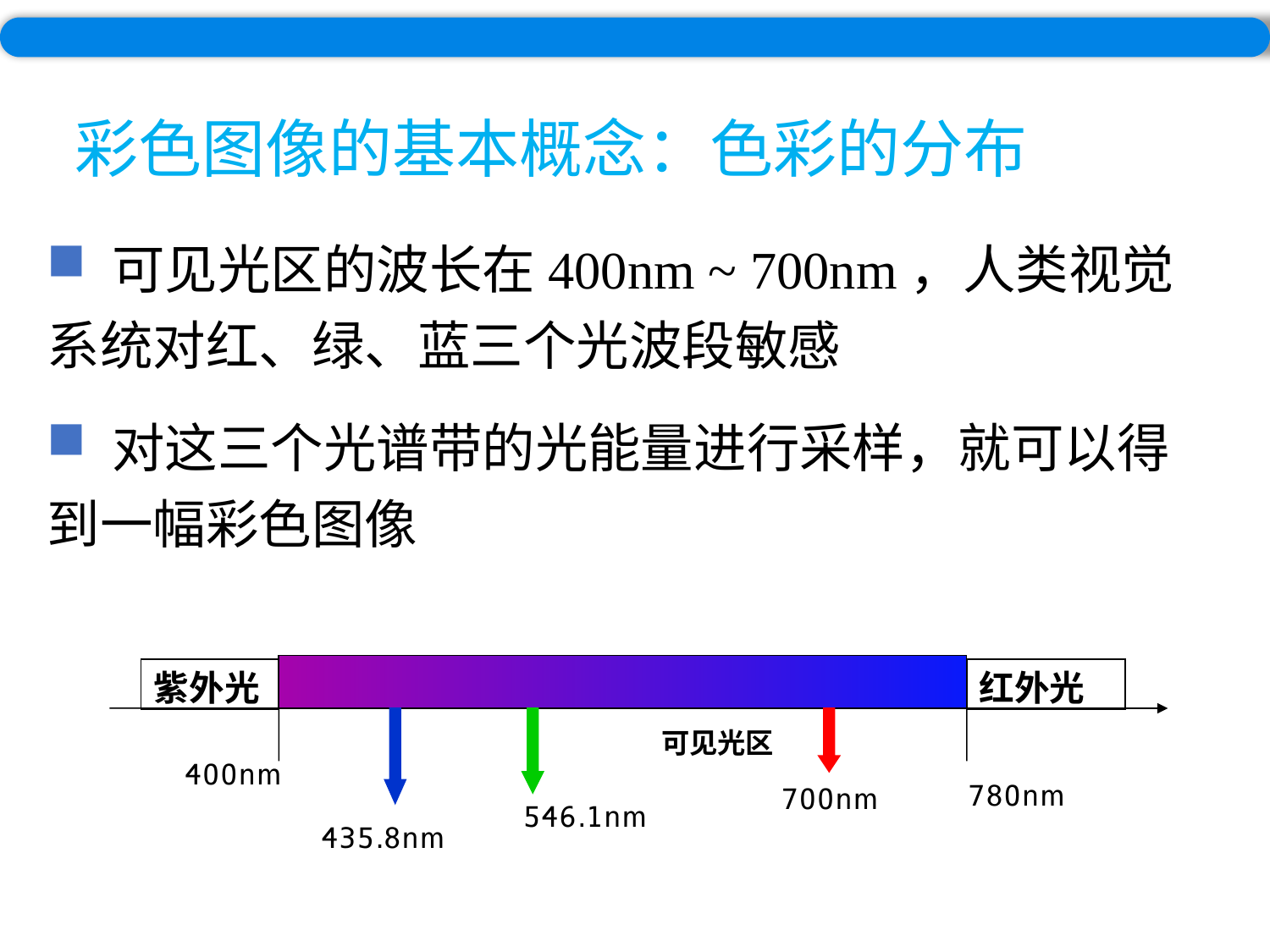

彩色图像的基本概念：色彩的分布
 可见光区的波长在400nm ~ 700nm，人类视觉系统对红、绿、蓝三个光波段敏感
 对这三个光谱带的光能量进行采样，就可以得到一幅彩色图像

紫外光
红外光

可见光区
400nm
780nm
700nm
546.1nm
435.8nm